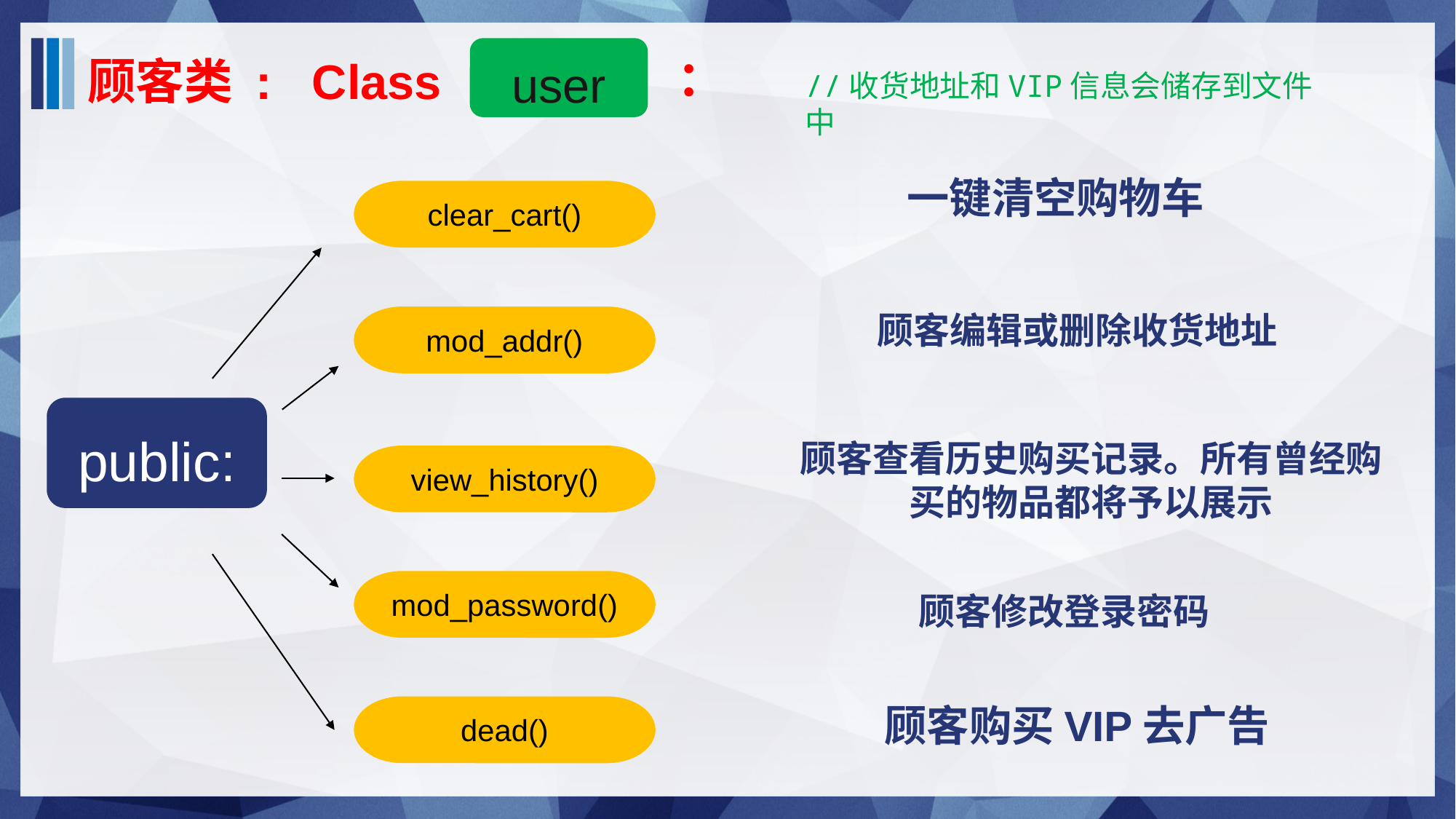

user
：
顾客类 :   Class
//收货地址和VIP信息会储存到文件中
一键清空购物车
clear_cart()
顾客编辑或删除收货地址
mod_addr()
public:
顾客查看历史购买记录。所有曾经购买的物品都将予以展示
view_history()
mod_password()
顾客修改登录密码
顾客购买VIP去广告
dead()